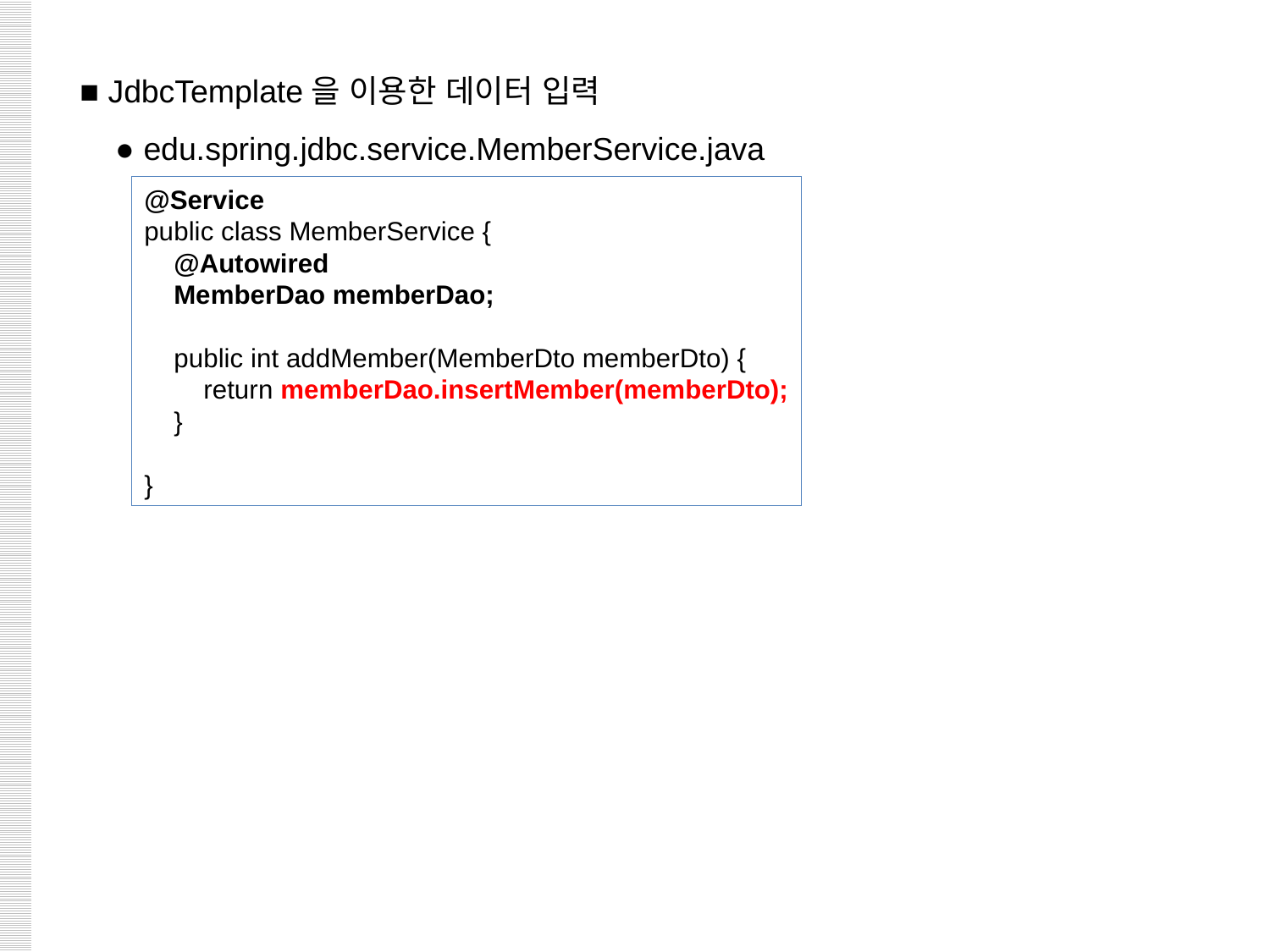

■ JdbcTemplate을 이용한 데이터 입력
    ● edu.spring.jdbc.service.MemberService.java
@Service
public class MemberService {
    @Autowired
    MemberDao memberDao;

    public int addMember(MemberDto memberDto) {
        return memberDao.insertMember(memberDto);
    }

}